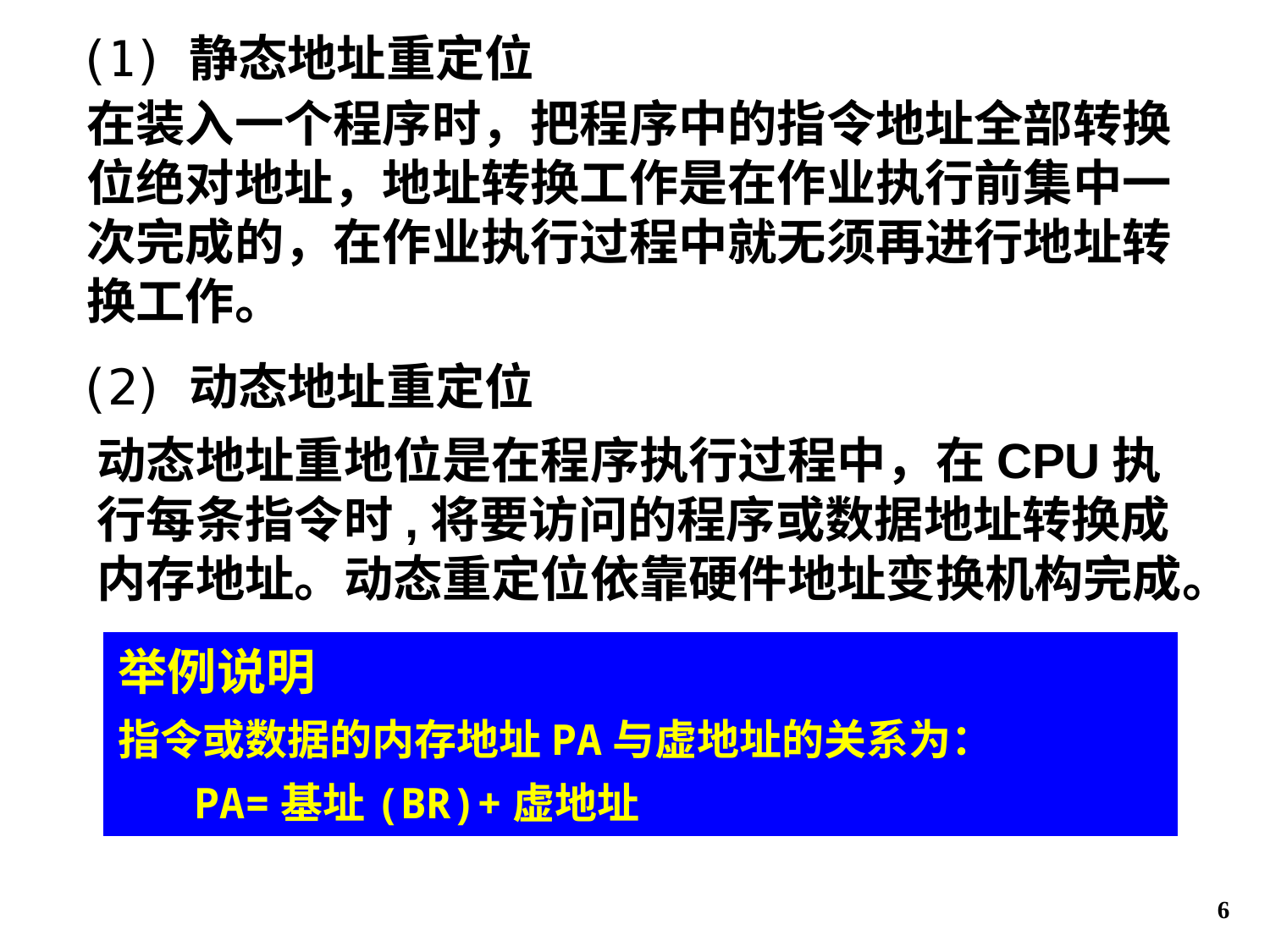

(1) 静态地址重定位
在装入一个程序时，把程序中的指令地址全部转换位绝对地址，地址转换工作是在作业执行前集中一次完成的，在作业执行过程中就无须再进行地址转换工作。
(2) 动态地址重定位
动态地址重地位是在程序执行过程中，在CPU执行每条指令时,将要访问的程序或数据地址转换成内存地址。动态重定位依靠硬件地址变换机构完成。
举例说明
指令或数据的内存地址PA与虚地址的关系为：
   PA=基址(BR)+虚地址
6